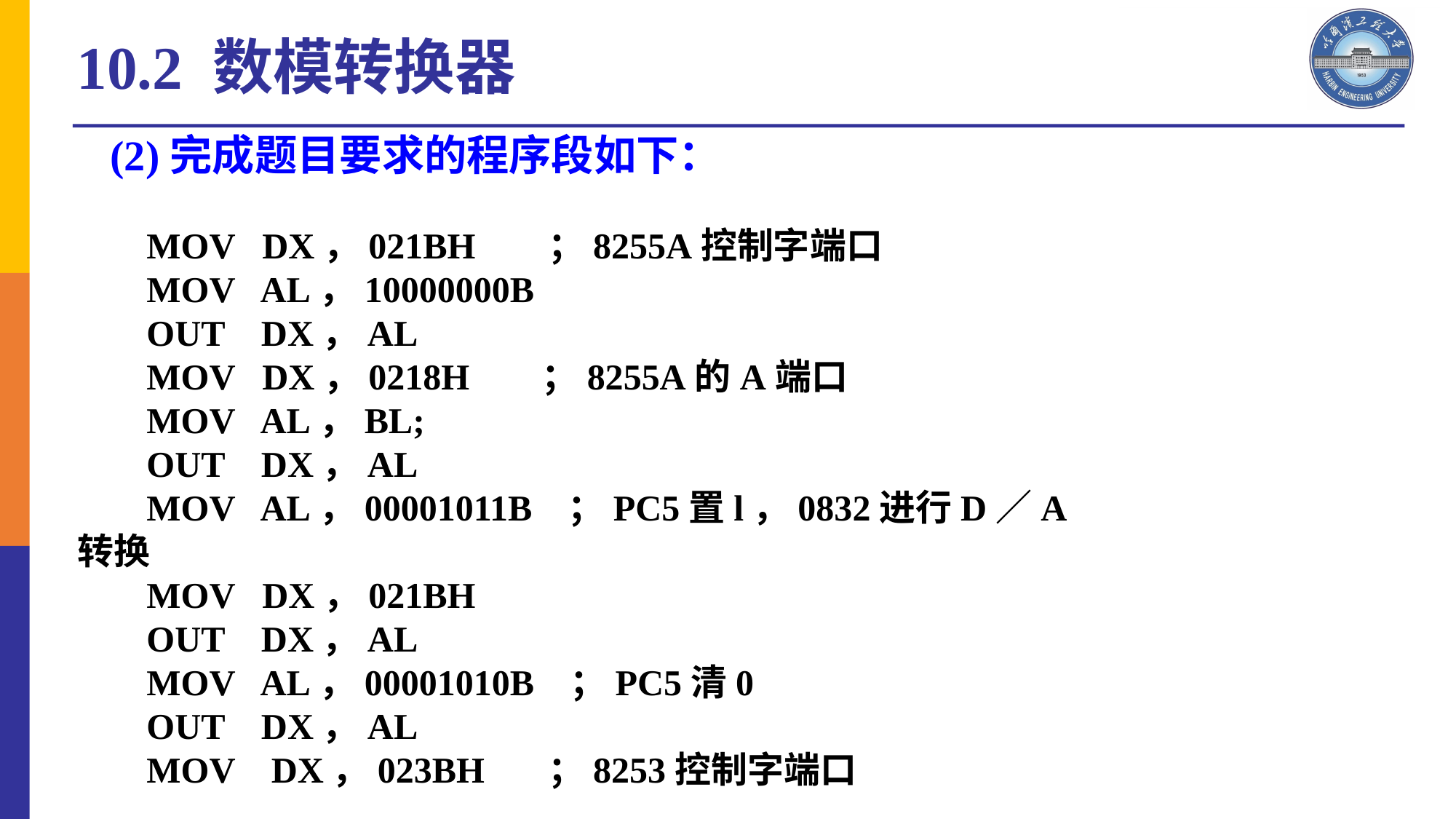

10.2 数模转换器
(2)完成题目要求的程序段如下：

    MOV   DX，021BH       ；8255A控制字端口
    MOV   AL，10000000B
    OUT    DX，AL
    MOV   DX，0218H       ；8255A的A端口
    MOV   AL，BL;
    OUT    DX，AL
    MOV   AL，00001011B   ；PC5置l，0832进行D／A转换
    MOV   DX，021BH
    OUT    DX，AL
    MOV   AL，00001010B   ；PC5清0
    OUT    DX，AL
    MOV    DX，023BH      ；8253控制字端口